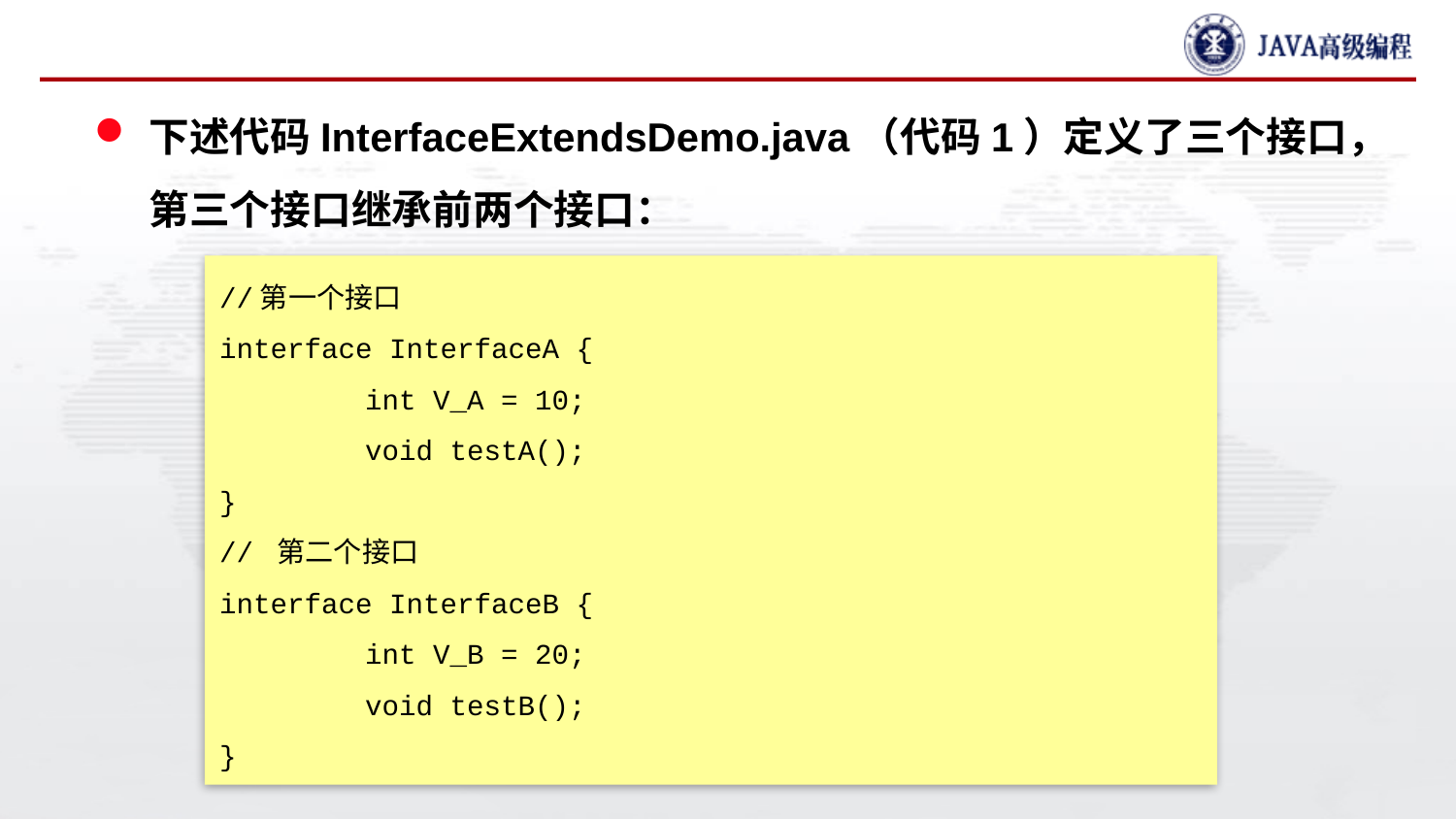

#
下述代码InterfaceExtendsDemo.java（代码1）定义了三个接口，第三个接口继承前两个接口：

//第一个接口
interface InterfaceA {
	int V_A = 10;
	void testA();
}
// 第二个接口
interface InterfaceB {
	int V_B = 20;
	void testB();
}